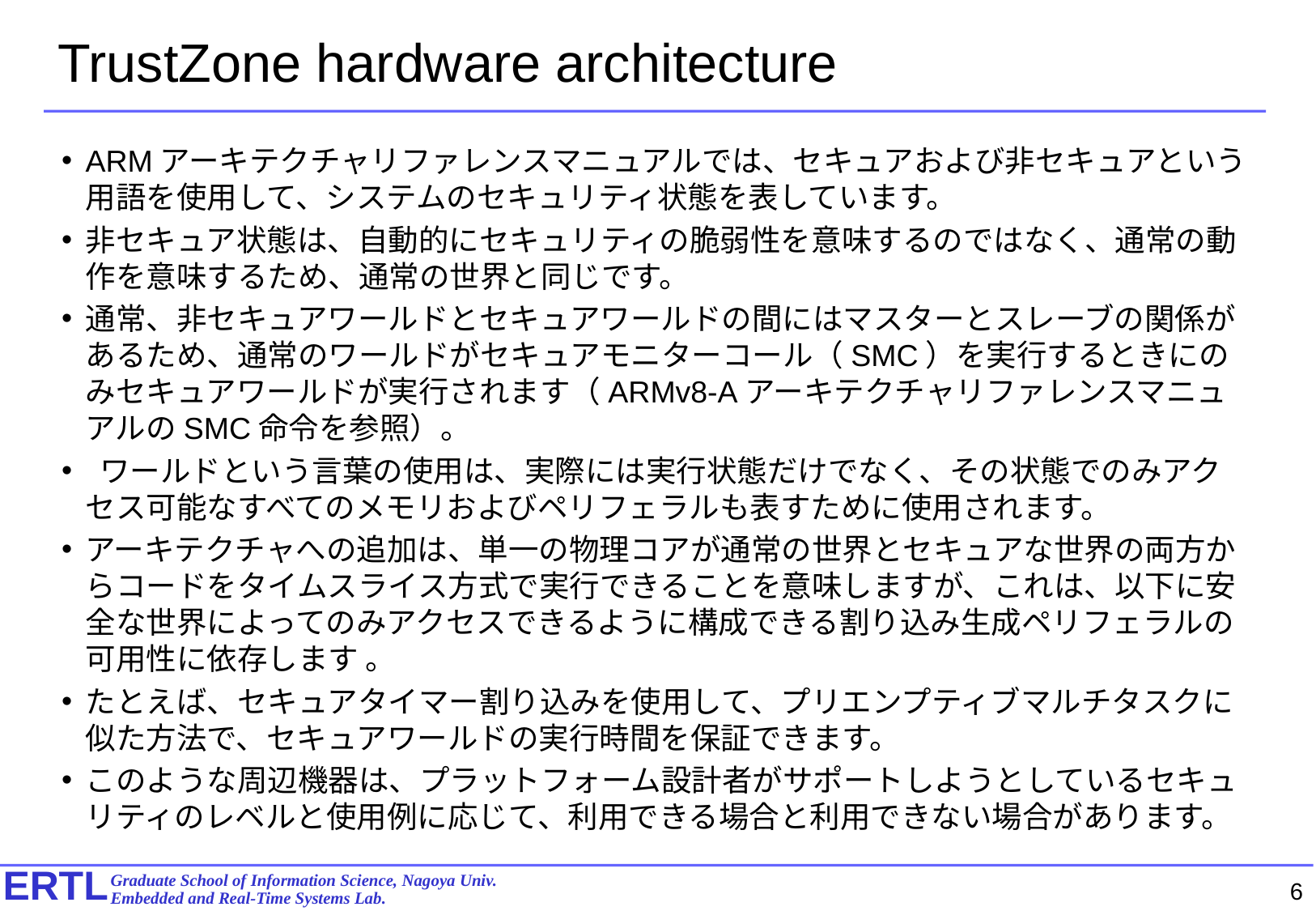

# TrustZone hardware architecture
ARMアーキテクチャリファレンスマニュアルでは、セキュアおよび非セキュアという用語を使用して、システムのセキュリティ状態を表しています。
非セキュア状態は、自動的にセキュリティの脆弱性を意味するのではなく、通常の動作を意味するため、通常の世界と同じです。
通常、非セキュアワールドとセキュアワールドの間にはマスターとスレーブの関係があるため、通常のワールドがセキュアモニターコール（SMC）を実行するときにのみセキュアワールドが実行されます（ARMv8-AアーキテクチャリファレンスマニュアルのSMC命令を参照）。
 ワールドという言葉の使用は、実際には実行状態だけでなく、その状態でのみアクセス可能なすべてのメモリおよびペリフェラルも表すために使用されます。
アーキテクチャへの追加は、単一の物理コアが通常の世界とセキュアな世界の両方からコードをタイムスライス方式で実行できることを意味しますが、これは、以下に安全な世界によってのみアクセスできるように構成できる割り込み生成ペリフェラルの可用性に依存します 。
たとえば、セキュアタイマー割り込みを使用して、プリエンプティブマルチタスクに似た方法で、セキュアワールドの実行時間を保証できます。
このような周辺機器は、プラットフォーム設計者がサポートしようとしているセキュリティのレベルと使用例に応じて、利用できる場合と利用できない場合があります。
6